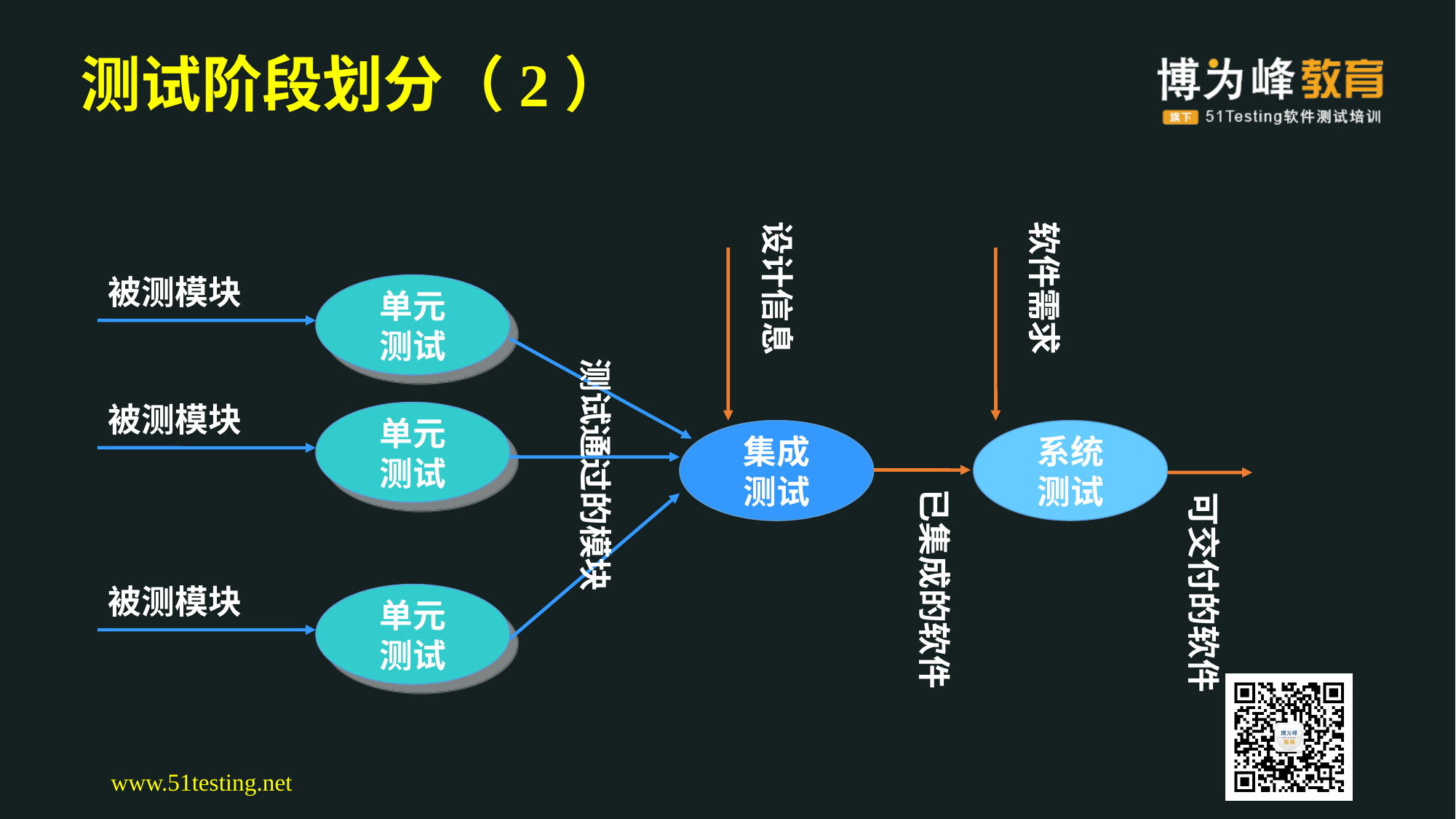

# 测试阶段划分（2）
设计信息
软件需求

被测模块
单元
测试

测试通过的模块
被测模块
单元
测试
集成
测试
系统
测试

已集成的软件
可交付的软件

被测模块
单元
测试

www.51testing.net